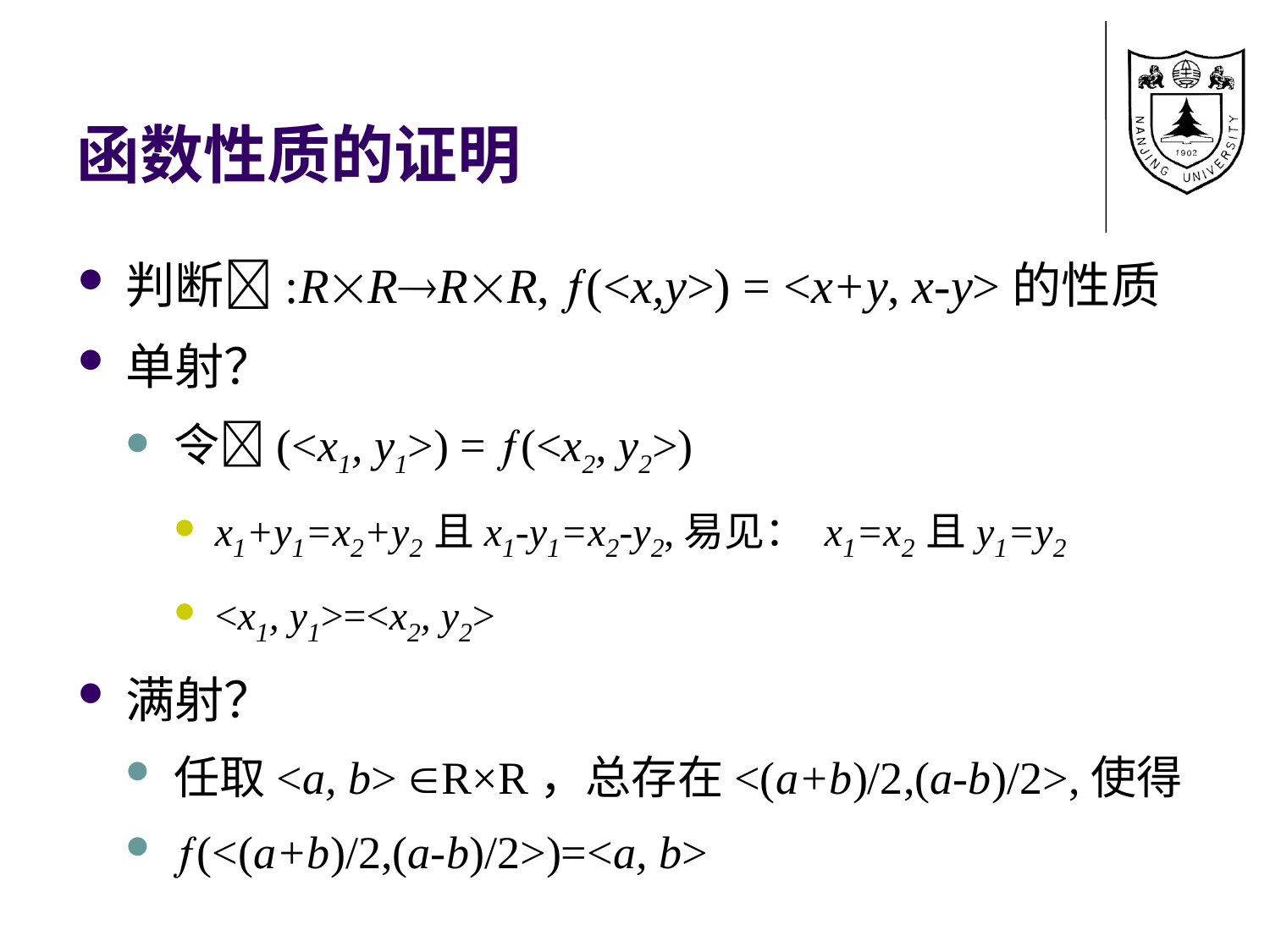

# 函数性质的证明
判断ƒ:R×R→R×R, ƒ(<x,y>) = <x+y, x-y>的性质
单射？
令ƒ(<x1, y1>) = ƒ(<x2, y2>)
x1+y1=x2+y2且x1-y1=x2-y2,易见： x1=x2且y1=y2
<x1, y1>=<x2, y2>
满射？
任取<a, b> ∈R×R，总存在<(a+b)/2,(a-b)/2>,使得
ƒ(<(a+b)/2,(a-b)/2>)=<a, b>